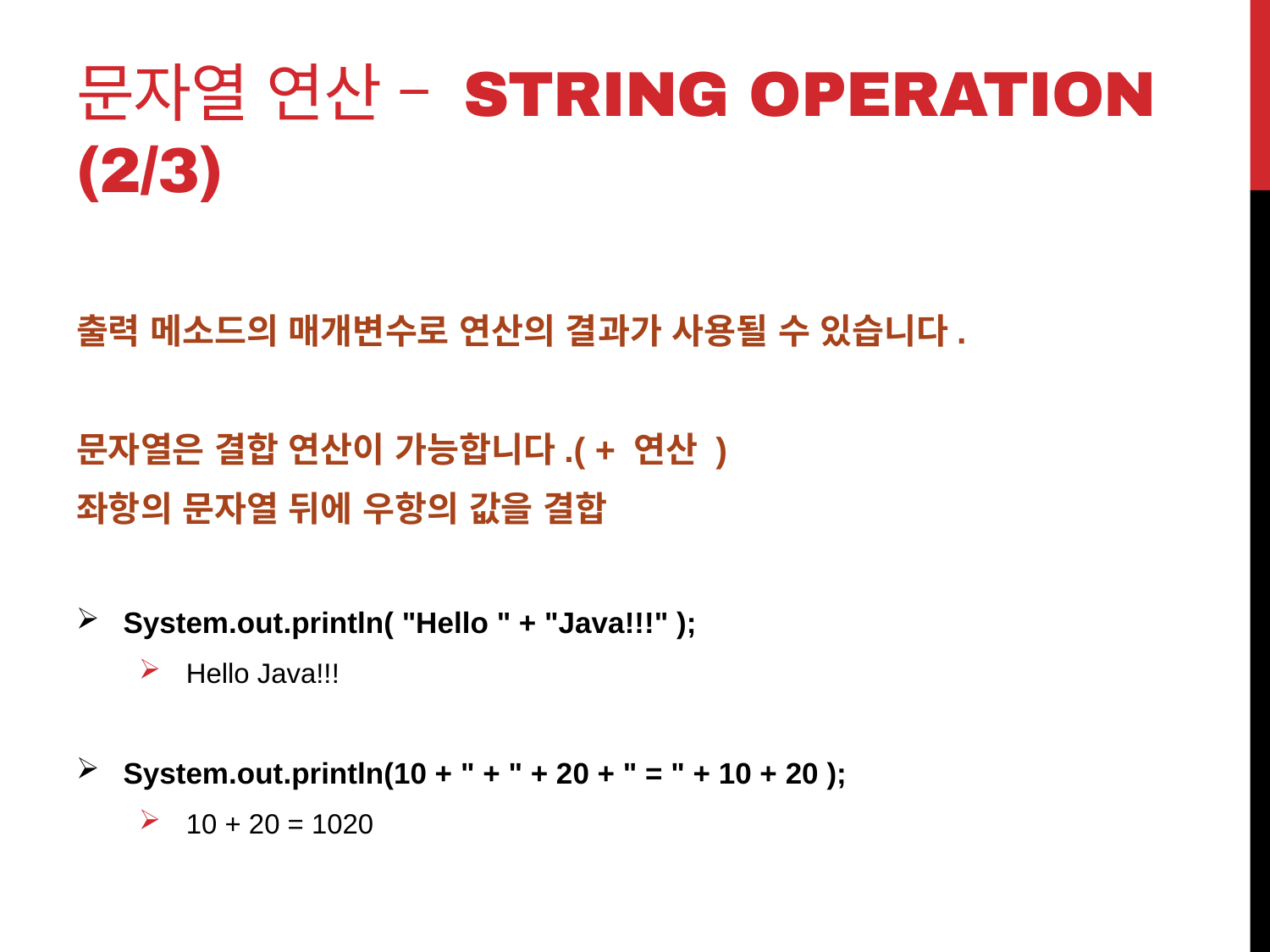

# 문자열 연산 – String Operation (2/3)

출력 메소드의 매개변수로 연산의 결과가 사용될 수 있습니다.

문자열은 결합 연산이 가능합니다.( + 연산 )
좌항의 문자열 뒤에 우항의 값을 결합

System.out.println( "Hello " + "Java!!!" );
Hello Java!!!

System.out.println(10 + " + " + 20 + " = " + 10 + 20 );
10 + 20 = 1020